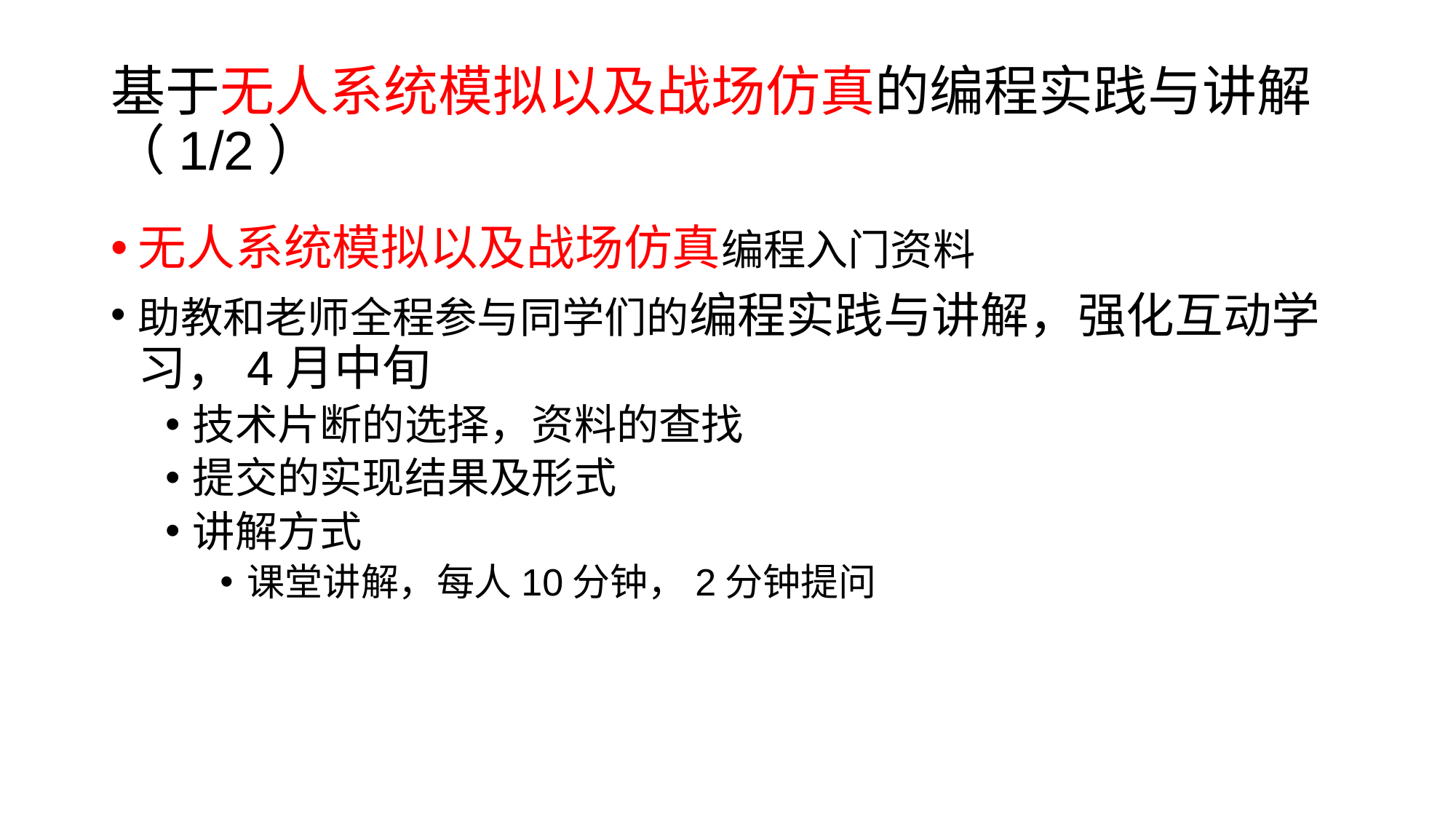

# 基于无人系统模拟以及战场仿真的编程实践与讲解（1/2）
无人系统模拟以及战场仿真编程入门资料
助教和老师全程参与同学们的编程实践与讲解，强化互动学习，4月中旬
技术片断的选择，资料的查找
提交的实现结果及形式
讲解方式
课堂讲解，每人10分钟，2分钟提问